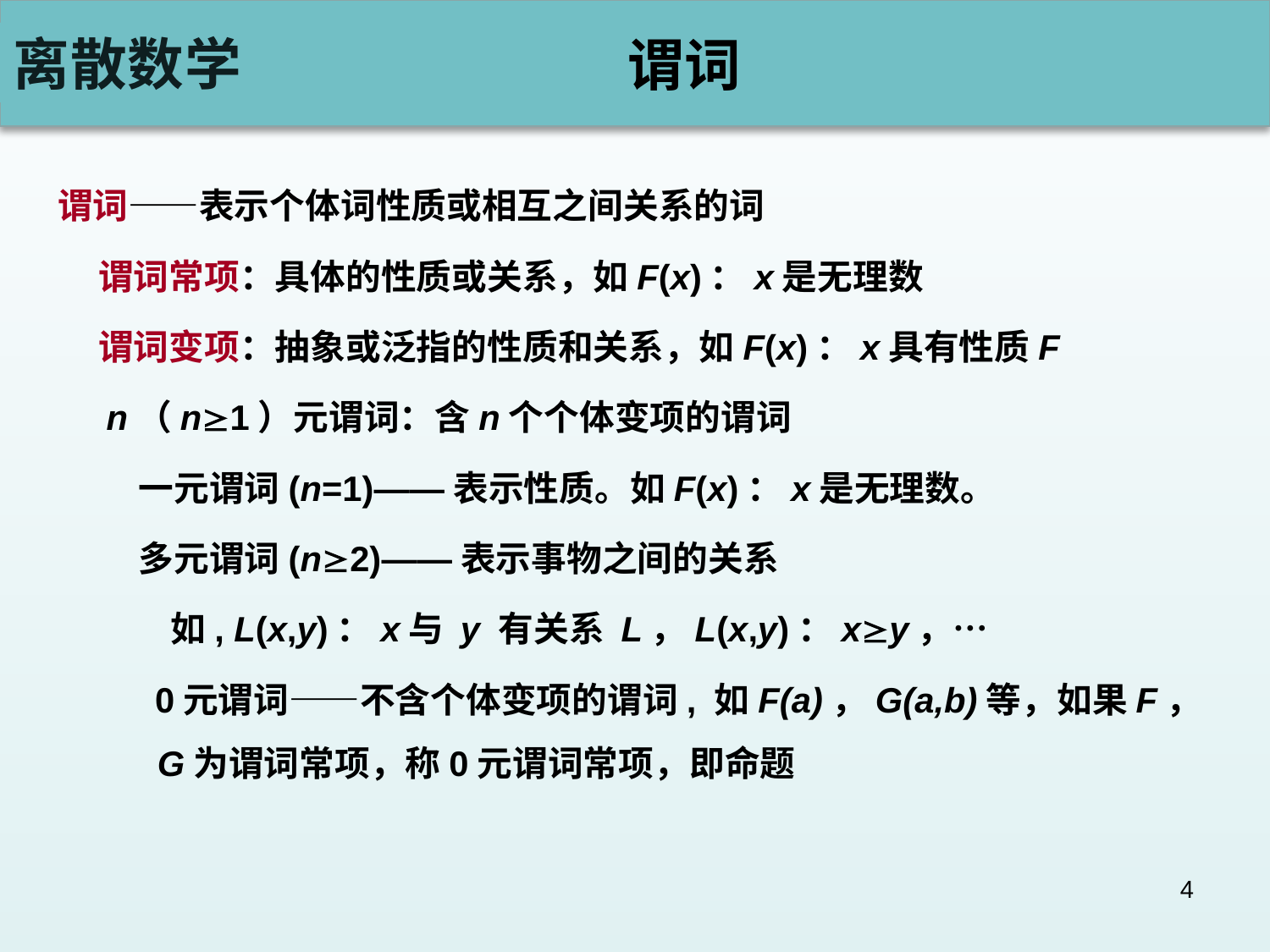

# 谓词
谓词——表示个体词性质或相互之间关系的词
    谓词常项：具体的性质或关系，如F(x)：x是无理数
    谓词变项：抽象或泛指的性质和关系，如F(x)：x具有性质F
     n（n≥1）元谓词：含n个个体变项的谓词
         一元谓词(n=1)——表示性质。如F(x)：x是无理数。
         多元谓词(n≥2)——表示事物之间的关系
             如, L(x,y)：x与 y 有关系 L，L(x,y)：x≥y，…
          0元谓词——不含个体变项的谓词, 如F(a)，G(a,b)等，如果F，G为谓词常项，称0元谓词常项，即命题
4